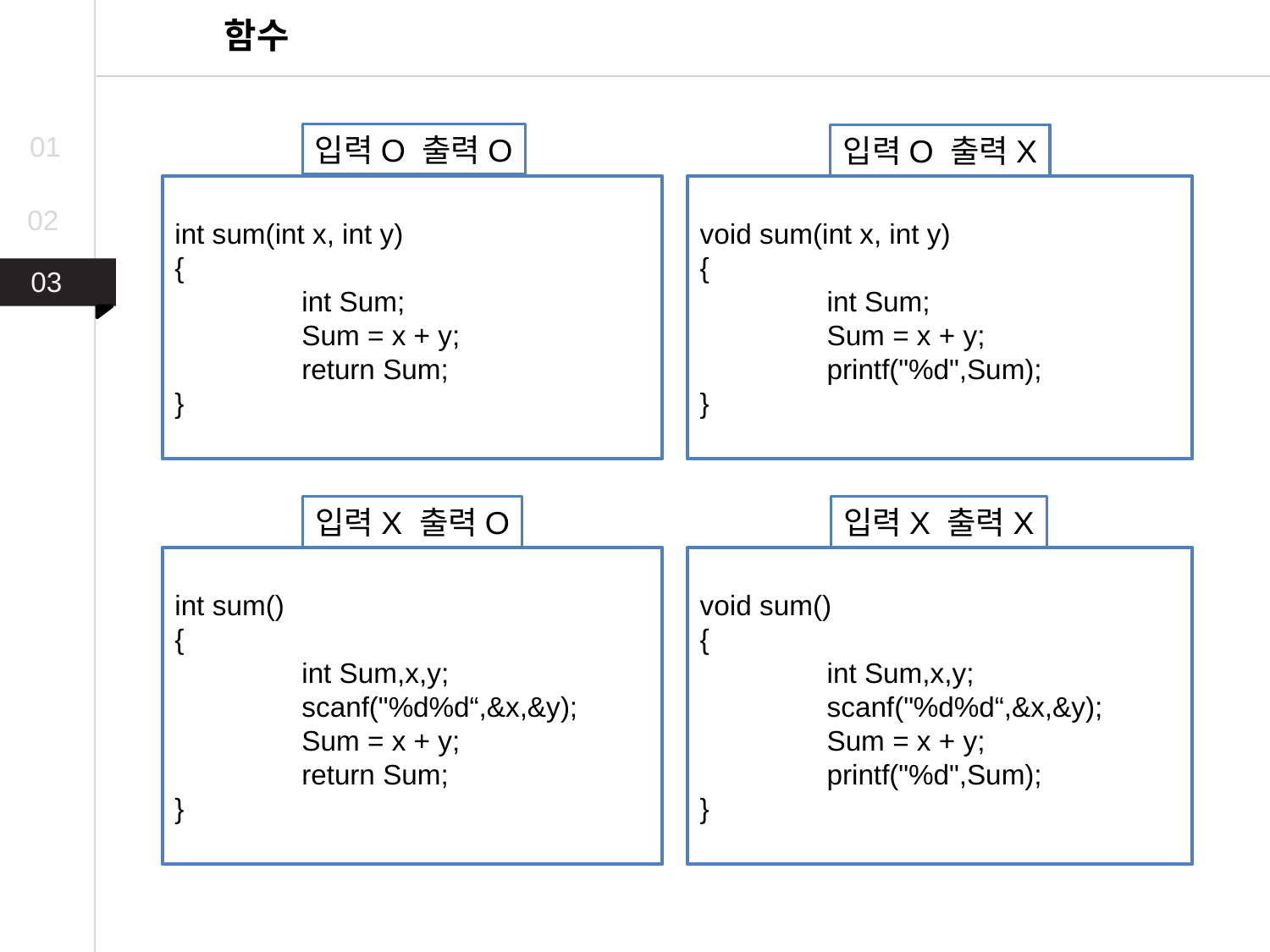

함수
01
입력O 출력O
입력O 출력X

int sum(int x, int y)
{
	int Sum;
	Sum = x + y;
	return Sum;
}

void sum(int x, int y)
{
	int Sum;
	Sum = x + y;
	printf("%d",Sum);
}

02
03

03
02

입력X 출력O
입력X 출력X

int sum()
{
	int Sum,x,y;
	scanf("%d%d“,&x,&y);
	Sum = x + y;
	return Sum;
}

void sum()
{
	int Sum,x,y;
	scanf("%d%d“,&x,&y);
	Sum = x + y;
	printf("%d",Sum);
}